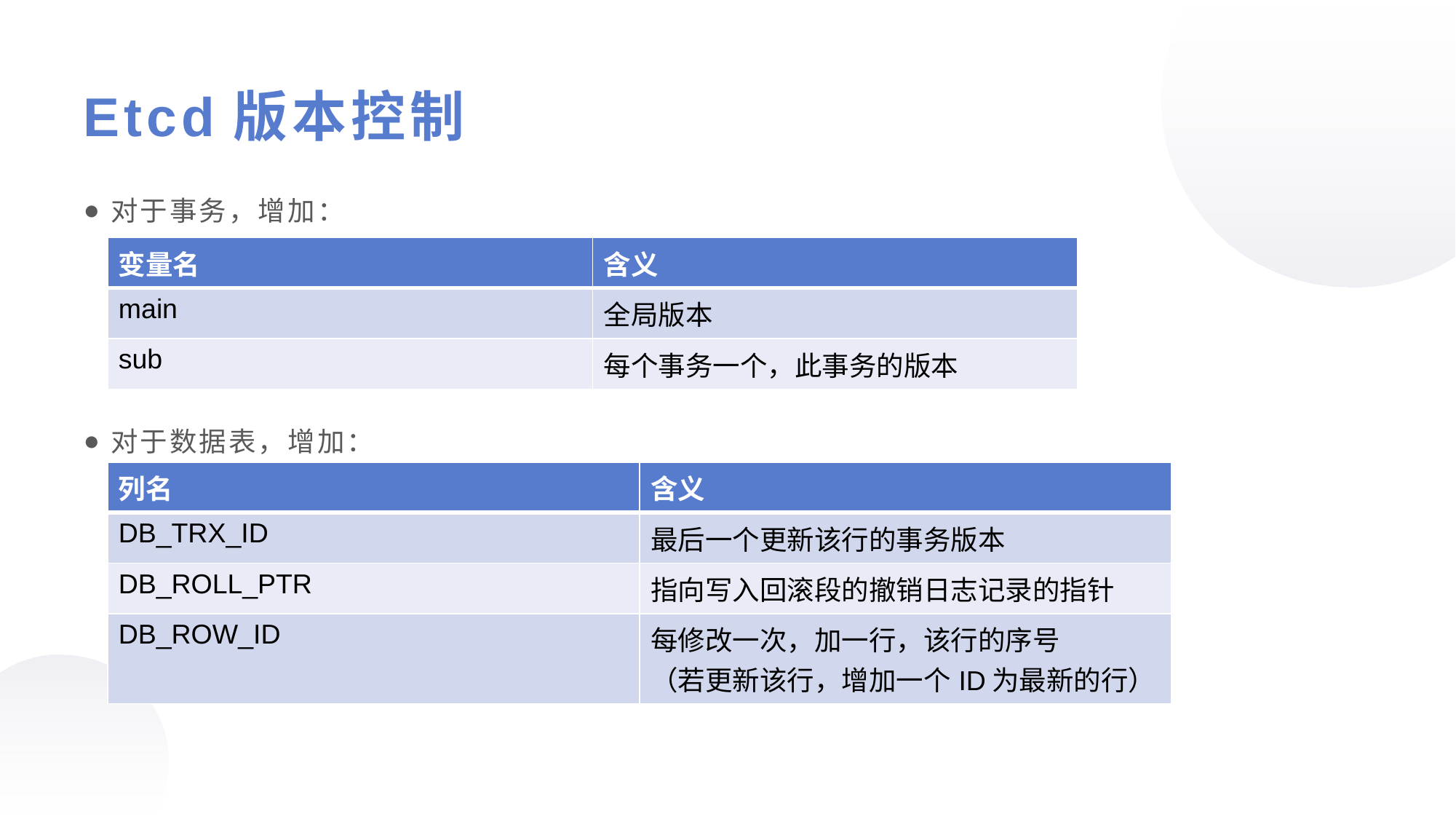

Etcd版本控制
对于事务，增加：

对于数据表，增加：
| 变量名 | 含义 |
| --- | --- |
| main | 全局版本 |
| sub | 每个事务一个，此事务的版本 |
| 列名 | 含义 |
| --- | --- |
| DB\_TRX\_ID | 最后一个更新该行的事务版本 |
| DB\_ROLL\_PTR | 指向写入回滚段的撤销日志记录的指针 |
| DB\_ROW\_ID | 每修改一次，加一行，该行的序号 （若更新该行，增加一个ID为最新的行） |